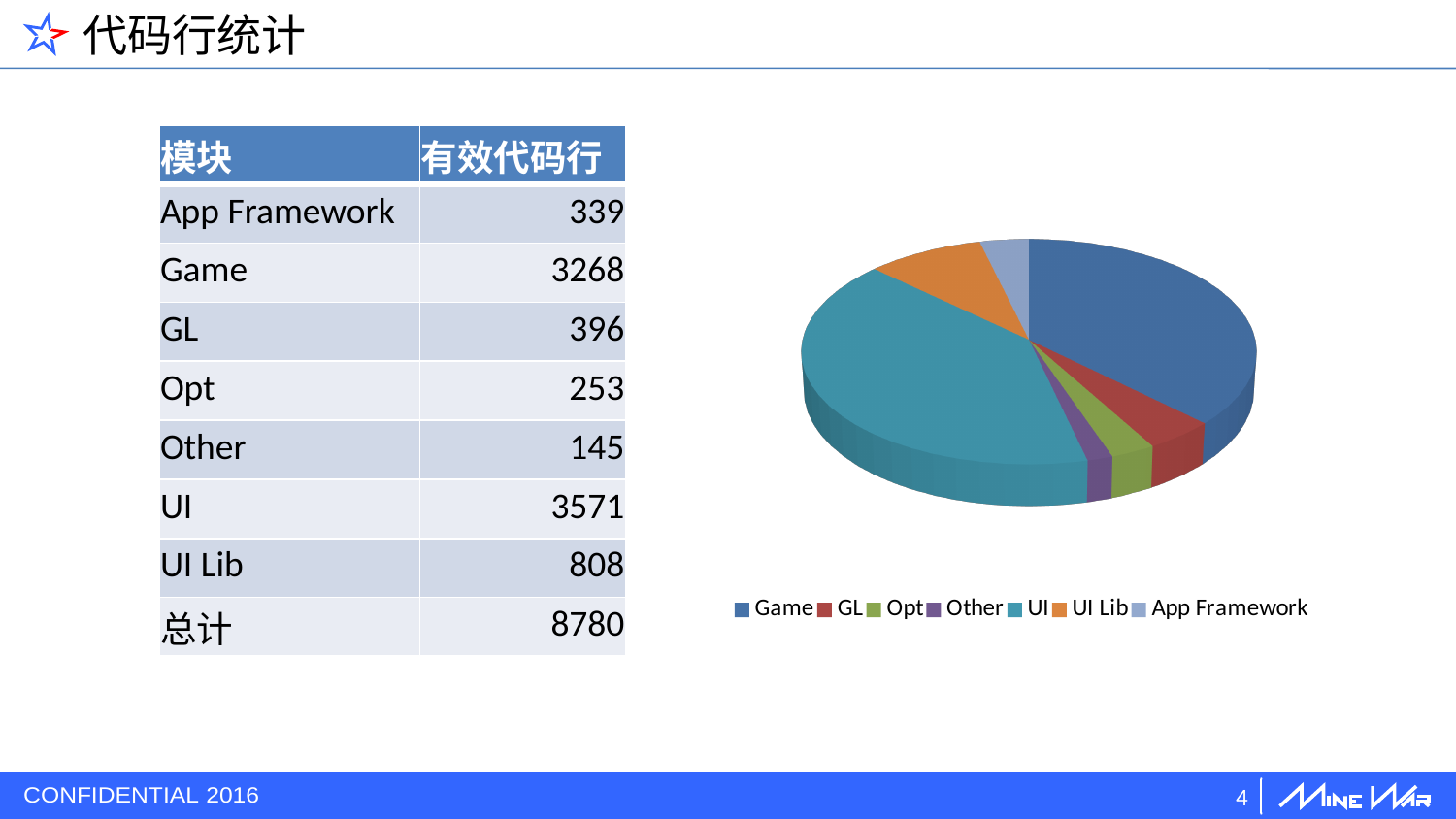

# 代码行统计
| 模块 | 有效代码行 |
| --- | --- |
| App Framework | 339 |
| Game | 3268 |
| GL | 396 |
| Opt | 253 |
| Other | 145 |
| UI | 3571 |
| UI Lib | 808 |
| 总计 | 8780 |

[unsupported chart]

4